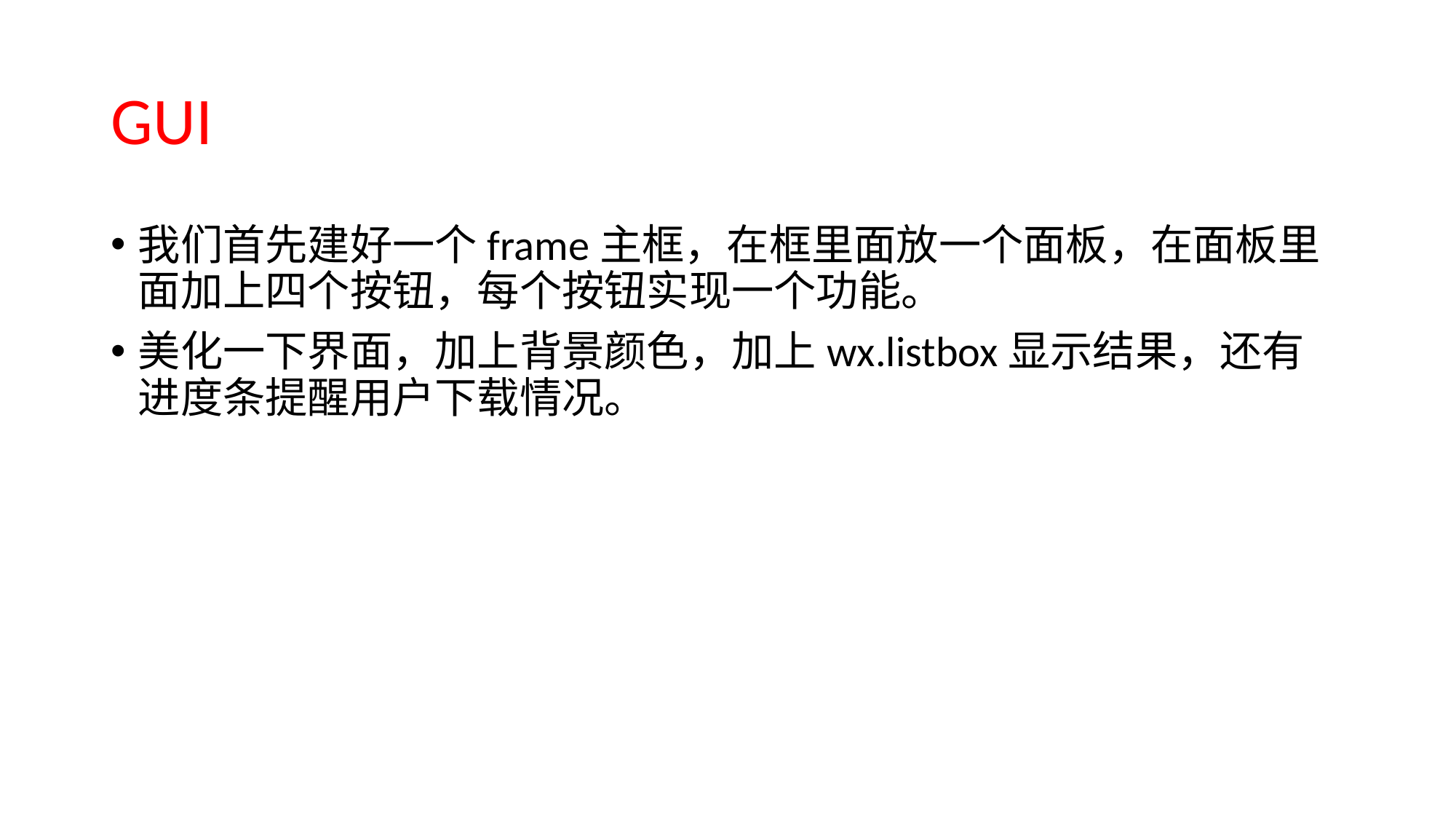

# GUI
我们首先建好一个frame主框，在框里面放一个面板，在面板里面加上四个按钮，每个按钮实现一个功能。
美化一下界面，加上背景颜色，加上wx.listbox显示结果，还有进度条提醒用户下载情况。